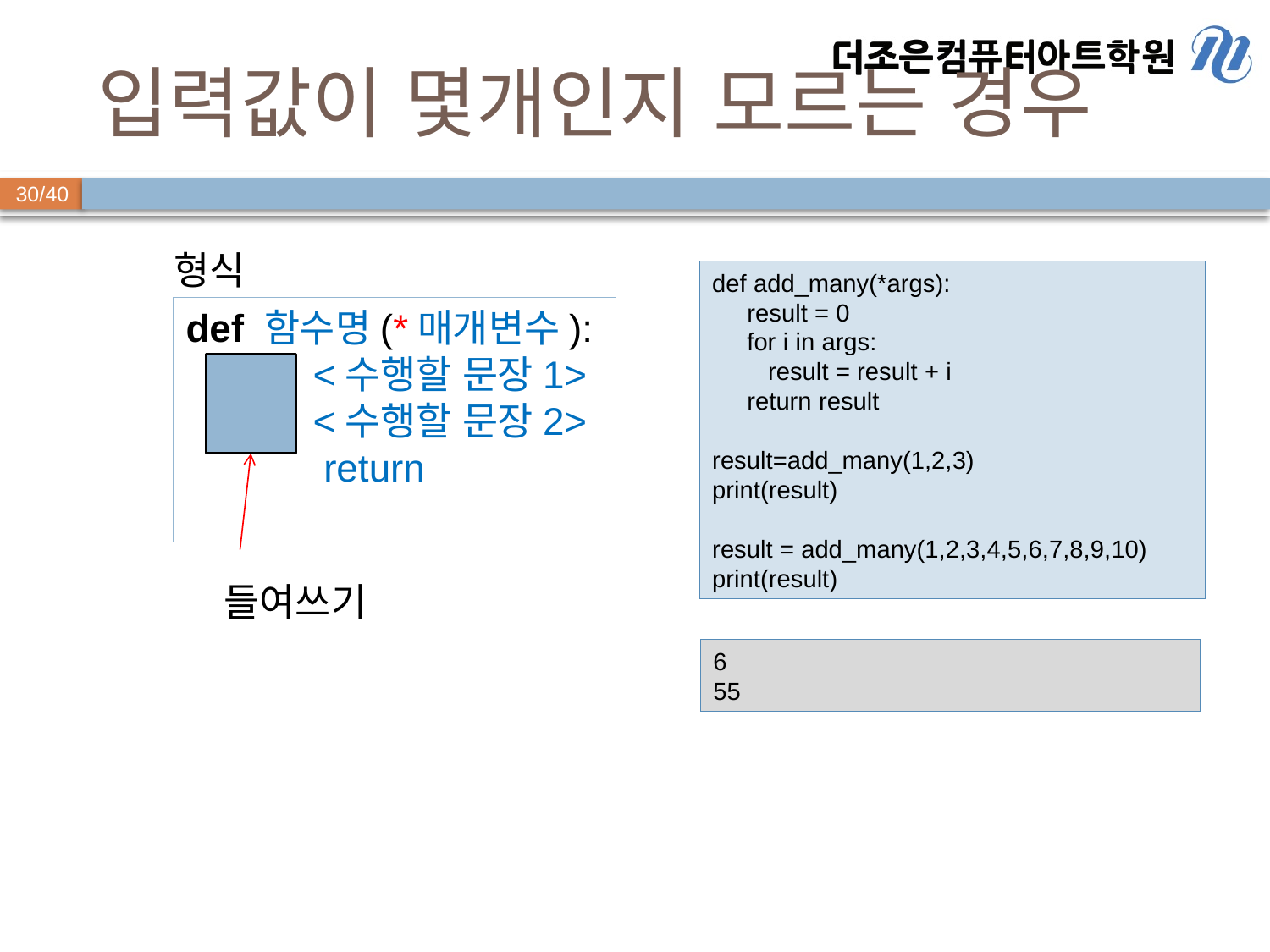

# 입력값이 몇개인지 모르는 경우

형식
def 함수명(*매개변수):
	<수행할 문장1>
	<수행할 문장2>
	 return

들여쓰기
def add_many(*args):
     result = 0
     for i in args:
        result = result + i
     return result
result=add_many(1,2,3)
print(result)
result = add_many(1,2,3,4,5,6,7,8,9,10)
print(result)
6
55